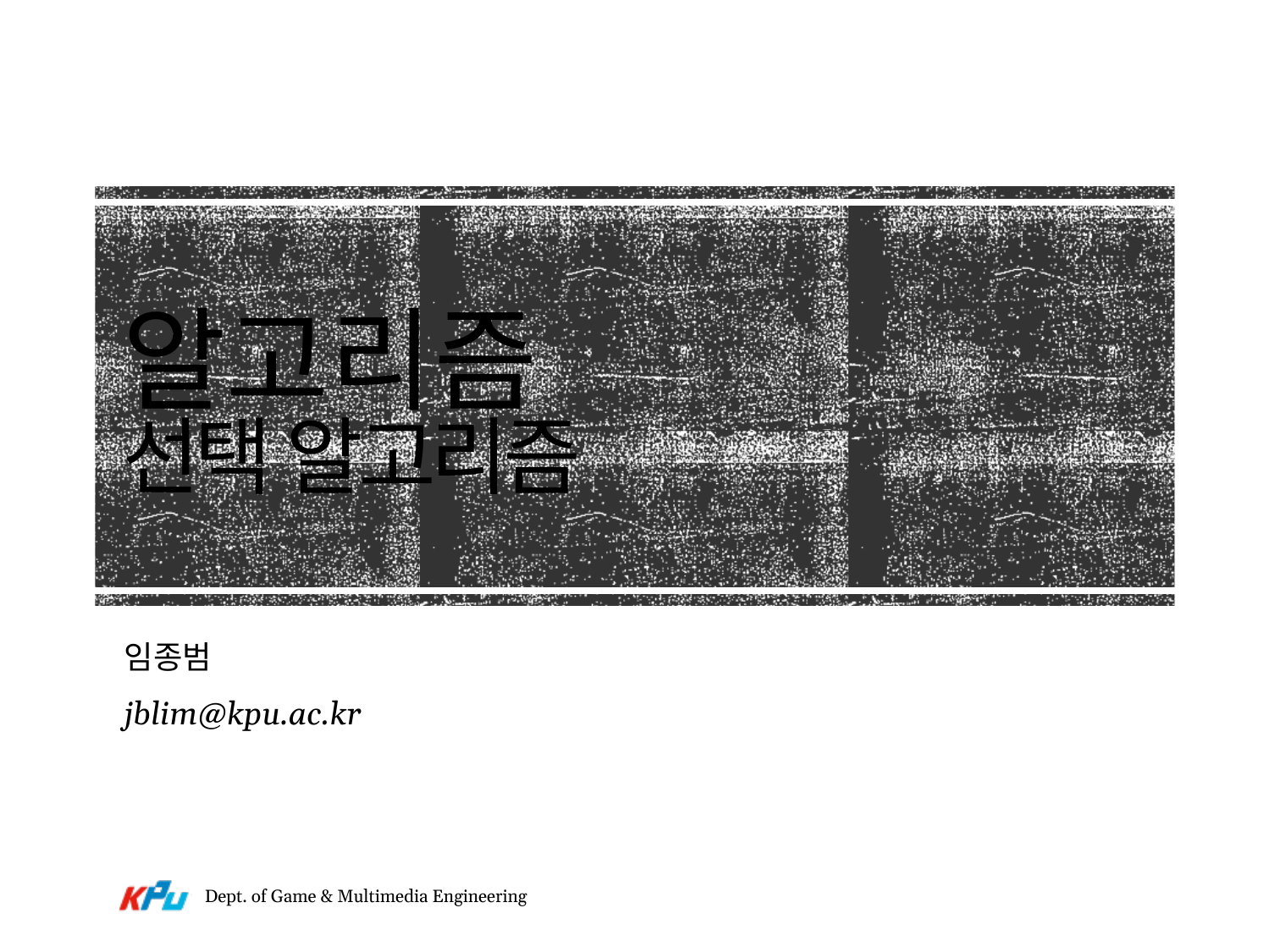

# 알고리즘 선택 알고리즘
임종범
jblim@kpu.ac.kr
Dept. of Game & Multimedia Engineering